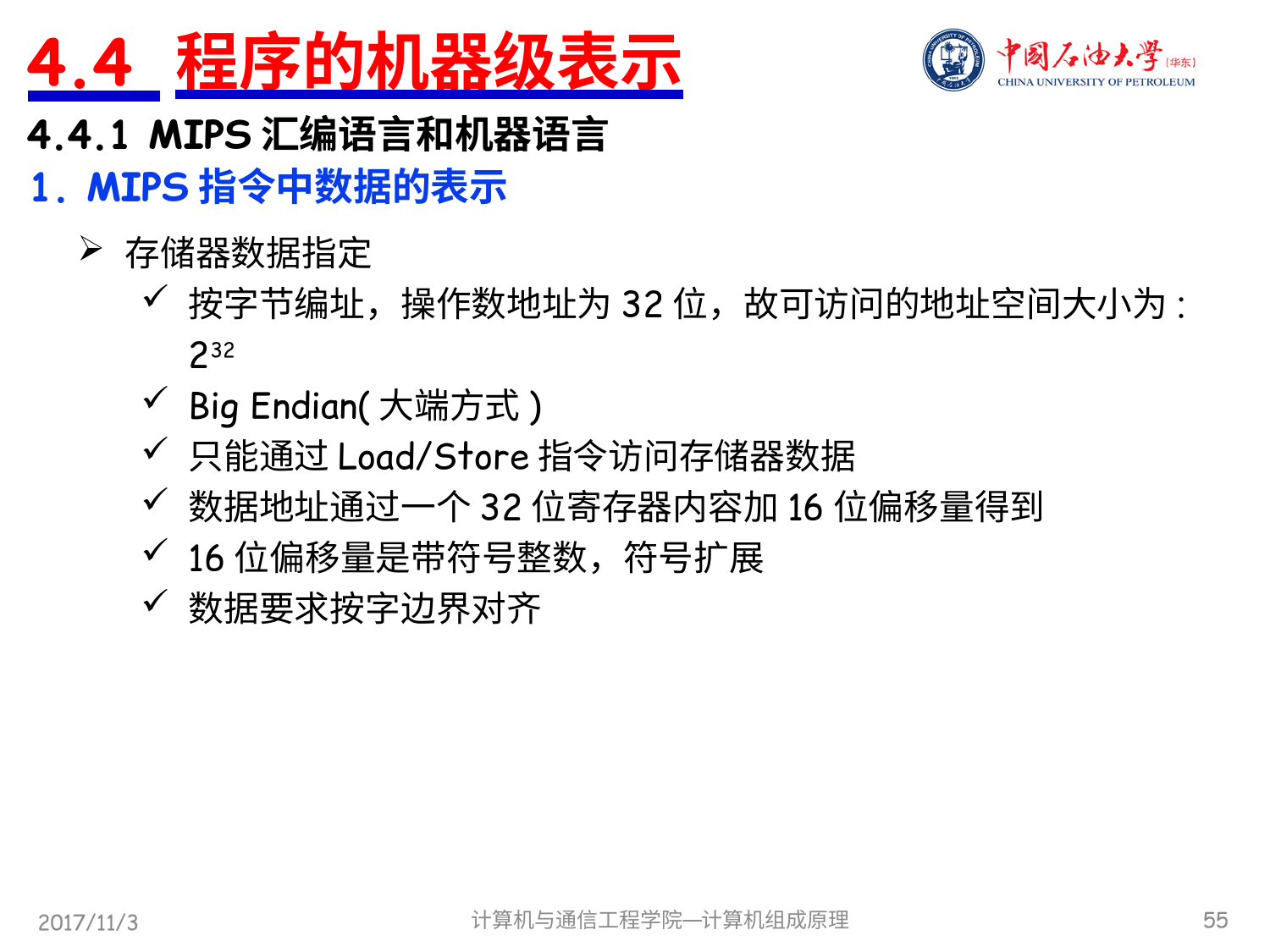

# 4.4 程序的机器级表示
4.4.1 MIPS汇编语言和机器语言
1. MIPS指令中数据的表示
存储器数据指定
按字节编址，操作数地址为32位，故可访问的地址空间大小为: 232
Big Endian(大端方式)
只能通过Load/Store指令访问存储器数据
数据地址通过一个32位寄存器内容加16位偏移量得到
16位偏移量是带符号整数，符号扩展
数据要求按字边界对齐
计算机与通信工程学院—计算机组成原理
55
2017/11/3